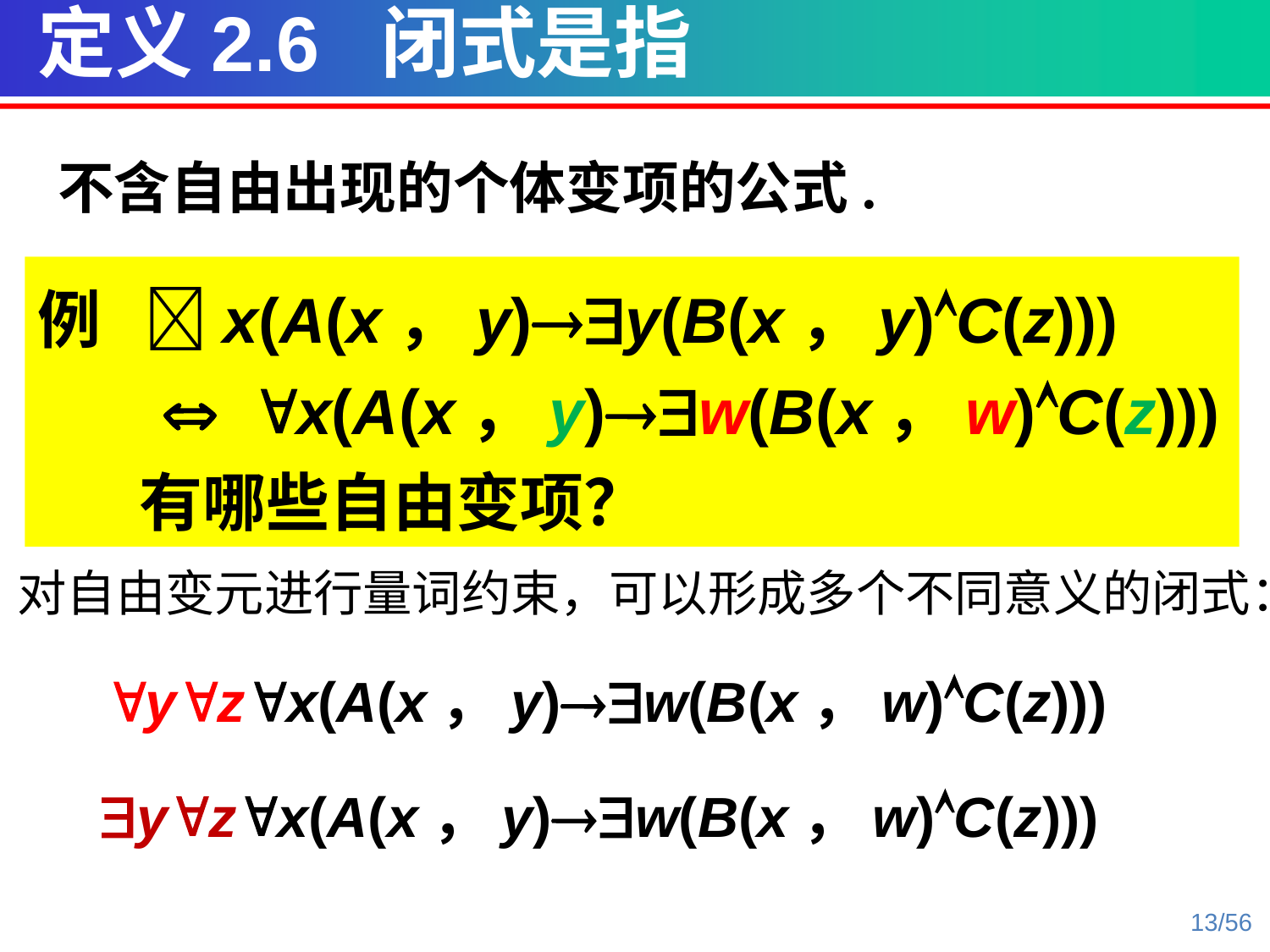

定义2.6  闭式是指
不含自由出现的个体变项的公式.
例   ∀x(A(x，y)→∃y(B(x，y)∧C(z)))
       ⇔  ∀x(A(x，y)→∃w(B(x，w)∧C(z)))
      有哪些自由变项？
对自由变元进行量词约束，可以形成多个不同意义的闭式：
∀y∀z∀x(A(x，y)→∃w(B(x，w)∧C(z)))
∃y∀z∀x(A(x，y)→∃w(B(x，w)∧C(z)))
13/56